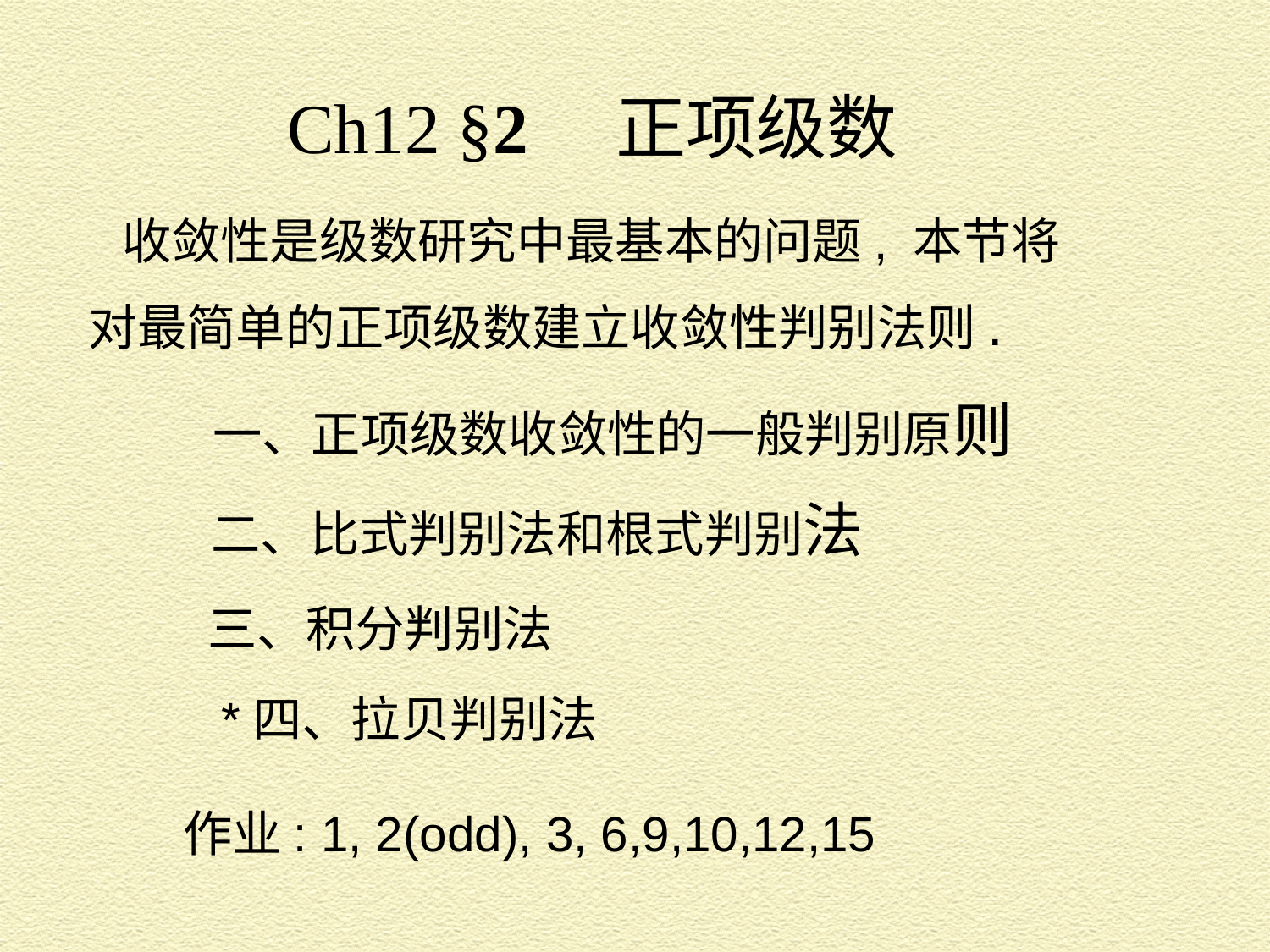

Ch12 §2    正项级数
  收敛性是级数研究中最基本的问题, 本节将
对最简单的正项级数建立收敛性判别法则.
一、正项级数收敛性的一般判别原则
二、比式判别法和根式判别法
三、积分判别法
*四、拉贝判别法
作业: 1, 2(odd), 3, 6,9,10,12,15